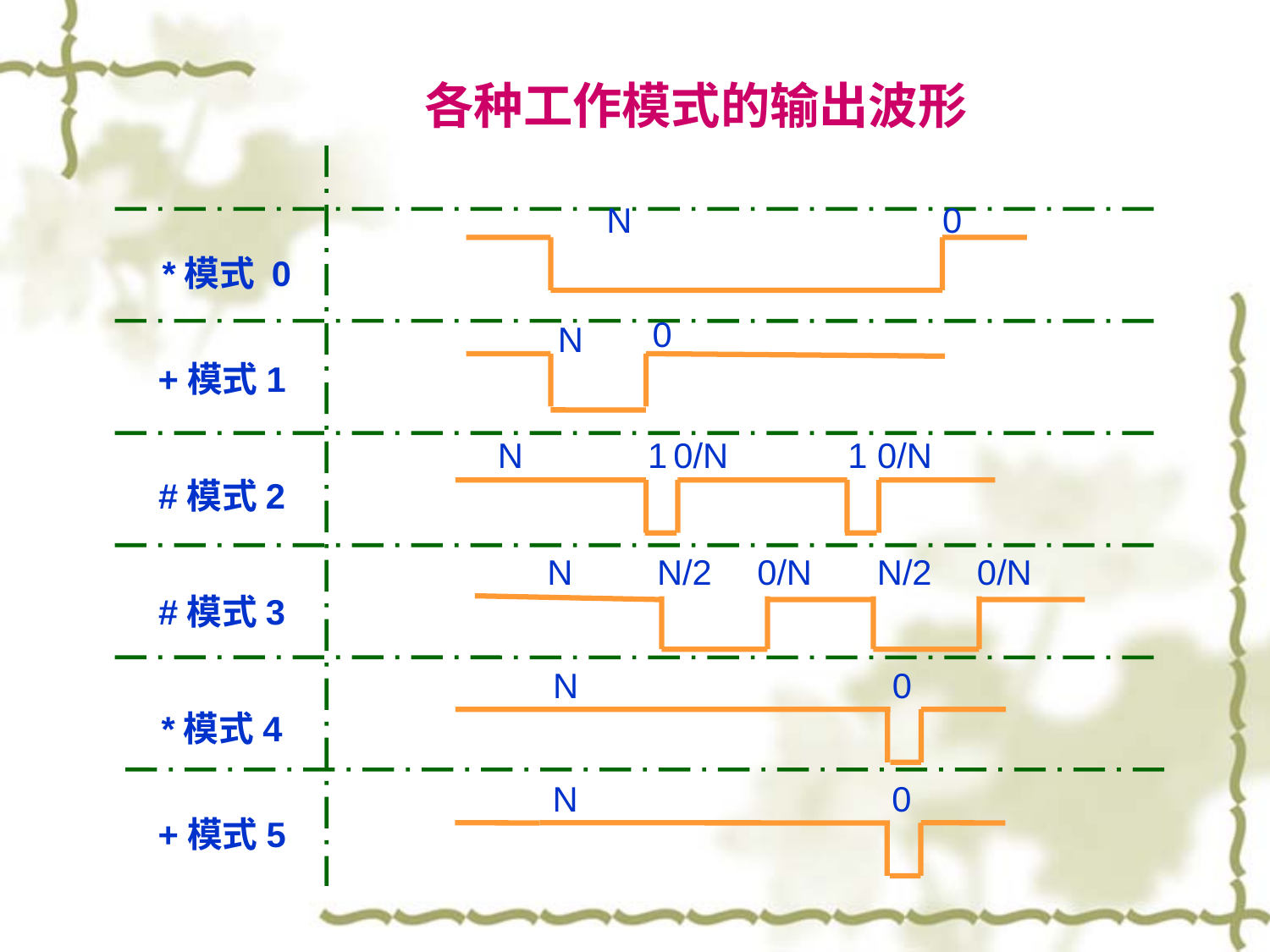

# 各种工作模式的输出波形

N
0

 *模式 0

0
N

+模式1

N
1
0/N
1
0/N

#模式2

N
   N/2
    0/N
N/2
0/N

#模式3

N
0

*模式4

N
0
+模式5